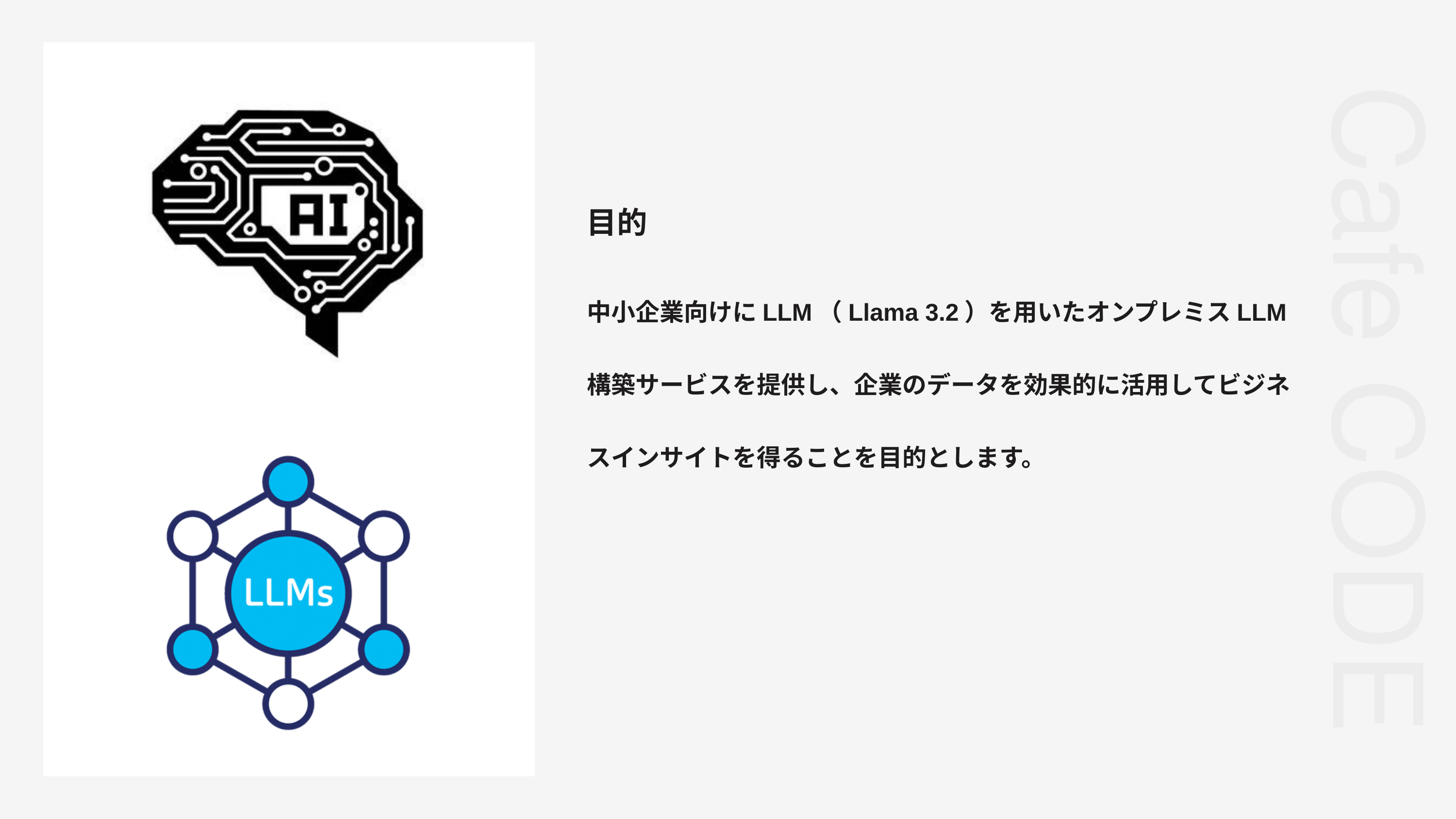

目的
中小企業向けにLLM（Llama 3.2）を用いたオンプレミスLLM構築サービスを提供し、企業のデータを効果的に活用してビジネスインサイトを得ることを目的とします。
Cafe CODE